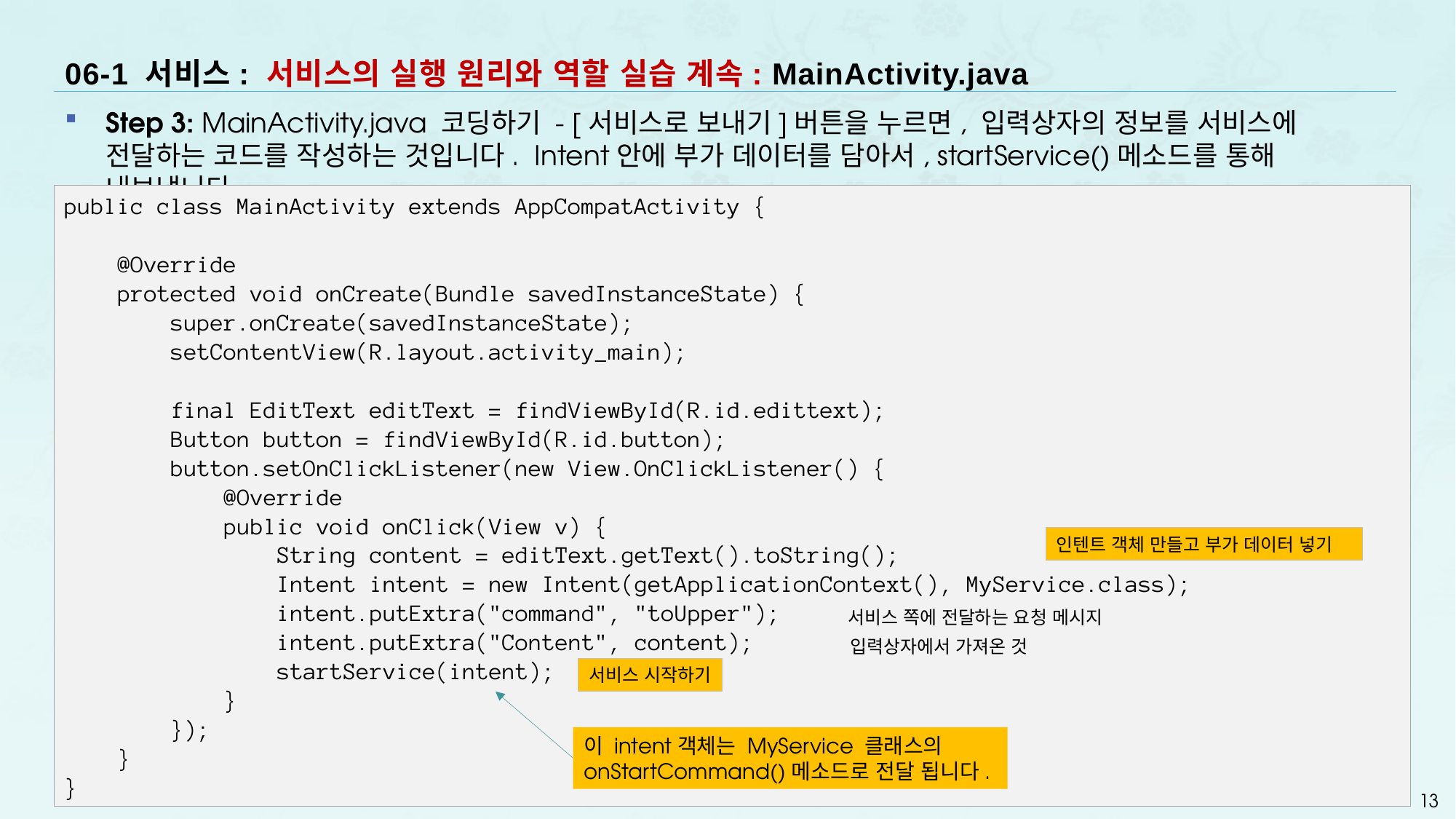

# 06-1 서비스: 서비스의 실행 원리와 역할 실습 계속: MainActivity.java
Step 3: MainActivity.java 코딩하기 - [서비스로 보내기]버튼을 누르면, 입력상자의 정보를 서비스에 전달하는 코드를 작성하는 것입니다.  Intent안에 부가 데이터를 담아서, startService()메소드를 통해 내보냅니다.
public class MainActivity extends AppCompatActivity {

    @Override
    protected void onCreate(Bundle savedInstanceState) {
        super.onCreate(savedInstanceState);
        setContentView(R.layout.activity_main);

        final EditText editText = findViewById(R.id.edittext);
        Button button = findViewById(R.id.button);
        button.setOnClickListener(new View.OnClickListener() {
            @Override
            public void onClick(View v) {
                String content = editText.getText().toString();
                Intent intent = new Intent(getApplicationContext(), MyService.class);
                intent.putExtra("command", "toUpper");
                intent.putExtra("Content", content);
                startService(intent);
            }
        });
    }
}
인텐트 객체 만들고 부가 데이터 넣기
서비스 쪽에 전달하는 요청 메시지
입력상자에서 가져온 것
서비스 시작하기
이 intent객체는 MyService 클래스의
onStartCommand()메소드로 전달 됩니다.
13